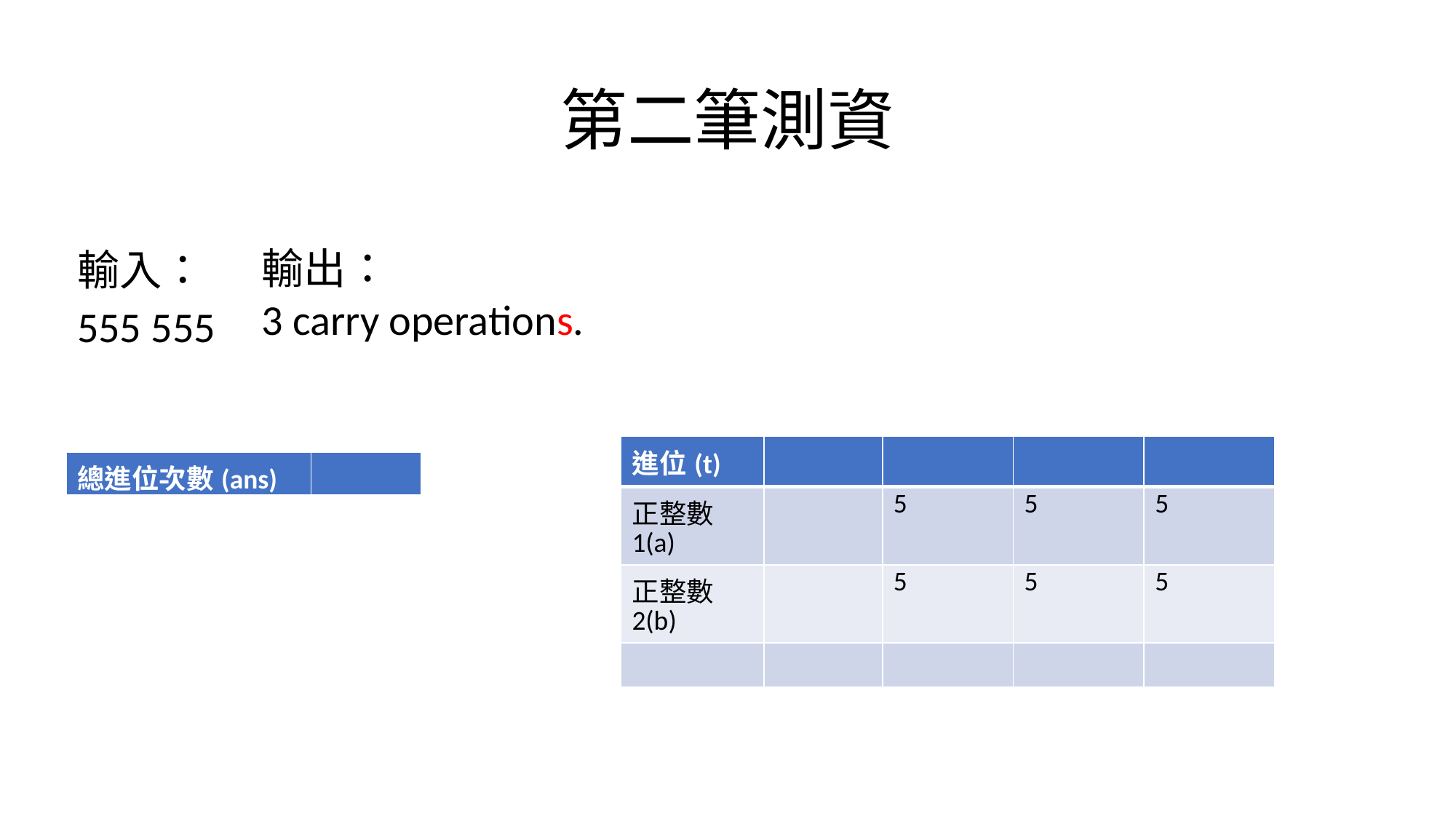

# 第二筆測資
輸入：
555 555

輸出：
3 carry operations.

| 進位(t) |  |  |  |  |
| --- | --- | --- | --- | --- |
| 正整數1(a) |  | 5 | 5 | 5 |
| 正整數2(b) |  | 5 | 5 | 5 |
|  |  |  |  |  |
| 總進位次數(ans) |  |
| --- | --- |